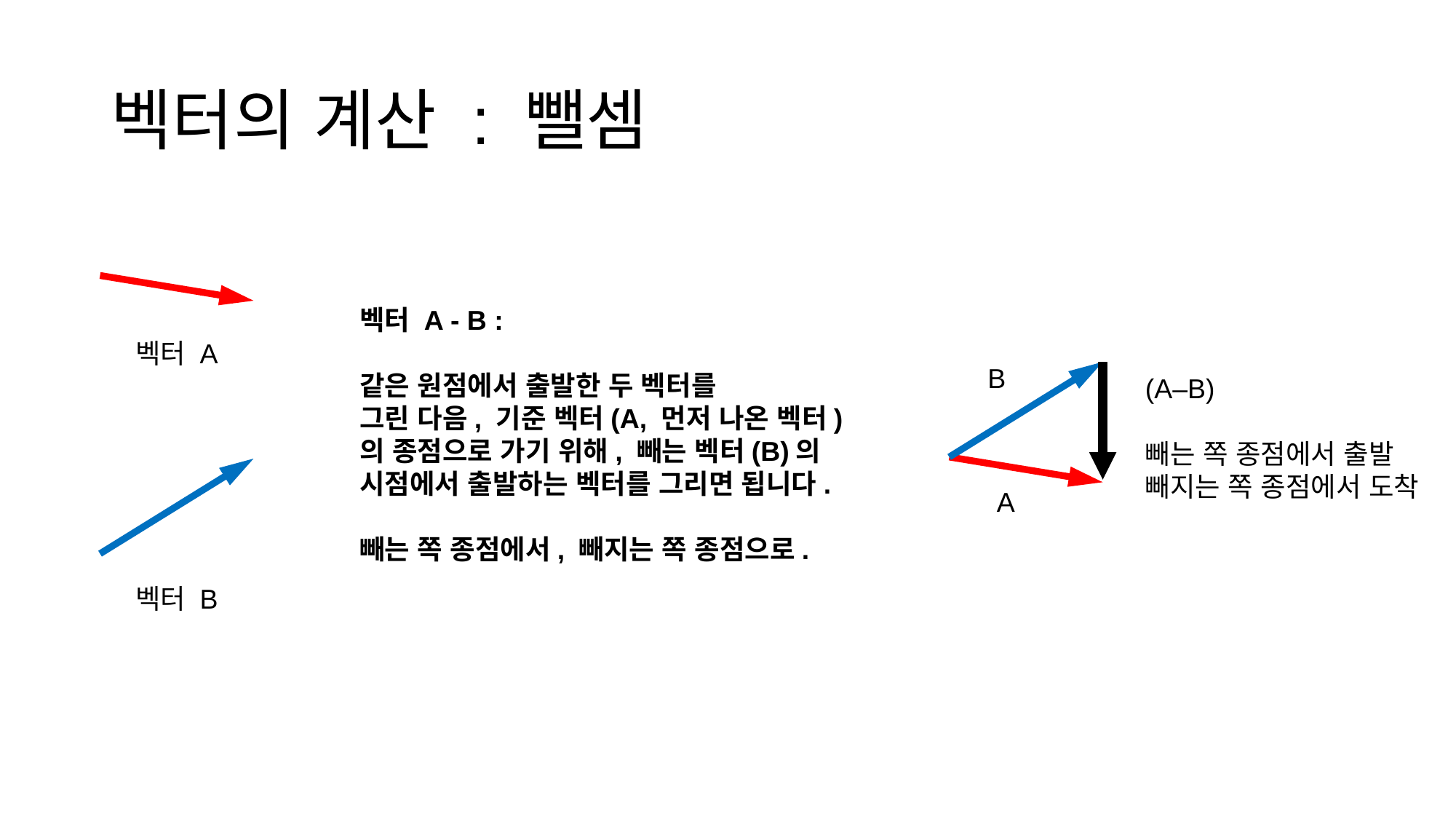

# 벡터의 계산 : 뺄셈
벡터 A - B :

같은 원점에서 출발한 두 벡터를
그린 다음, 기준 벡터(A, 먼저 나온 벡터)
의 종점으로 가기 위해, 빼는 벡터(B)의
시점에서 출발하는 벡터를 그리면 됩니다.

빼는 쪽 종점에서, 빼지는 쪽 종점으로.
벡터 A
B
(A–B)

빼는 쪽 종점에서 출발
빼지는 쪽 종점에서 도착
A
벡터 B